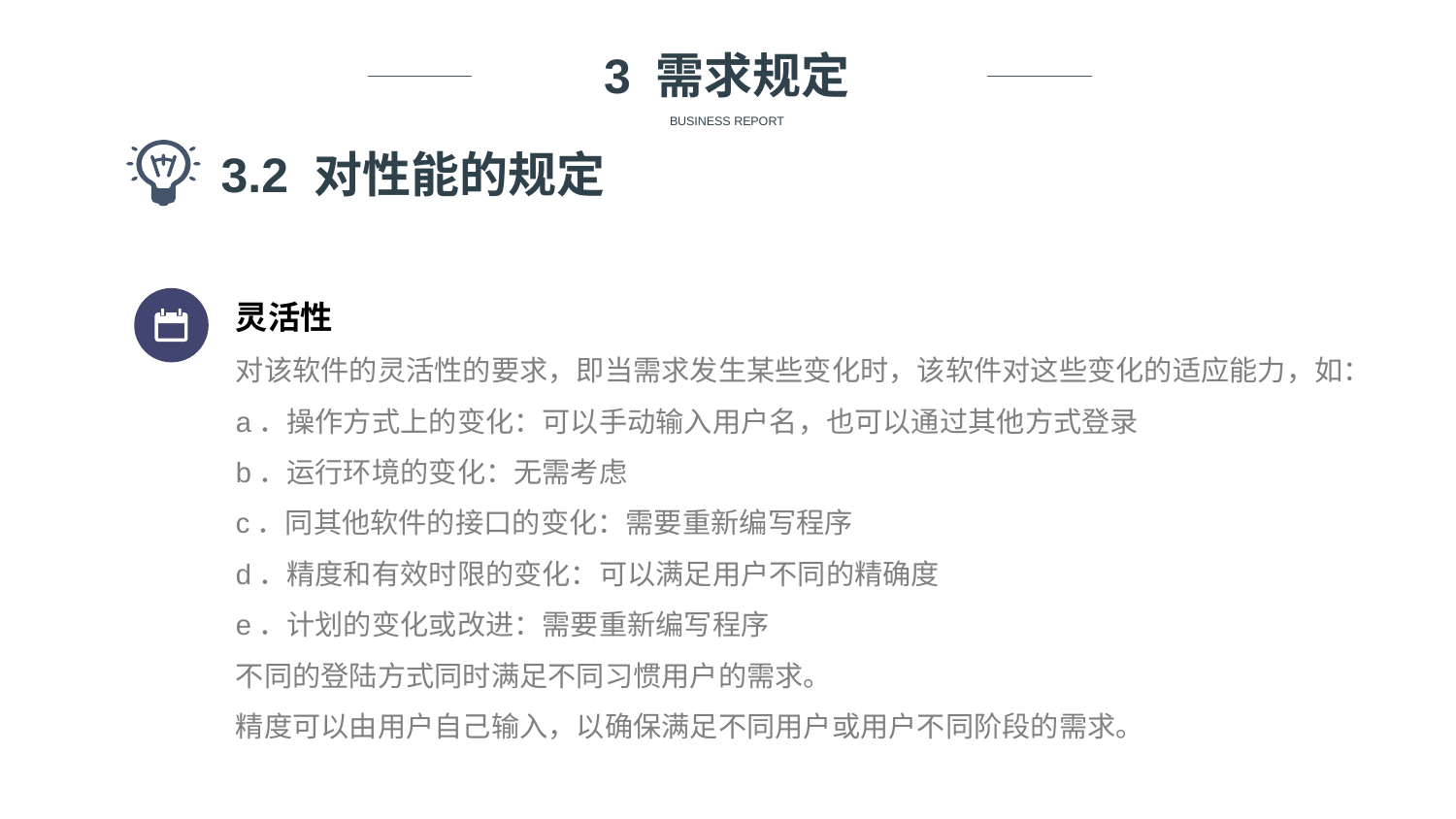

3 需求规定
BUSINESS REPORT
3.2 对性能的规定

灵活性
对该软件的灵活性的要求，即当需求发生某些变化时，该软件对这些变化的适应能力，如：
a．操作方式上的变化：可以手动输入用户名，也可以通过其他方式登录
b．运行环境的变化：无需考虑
c．同其他软件的接口的变化：需要重新编写程序
d．精度和有效时限的变化：可以满足用户不同的精确度
e．计划的变化或改进：需要重新编写程序
不同的登陆方式同时满足不同习惯用户的需求。
精度可以由用户自己输入，以确保满足不同用户或用户不同阶段的需求。